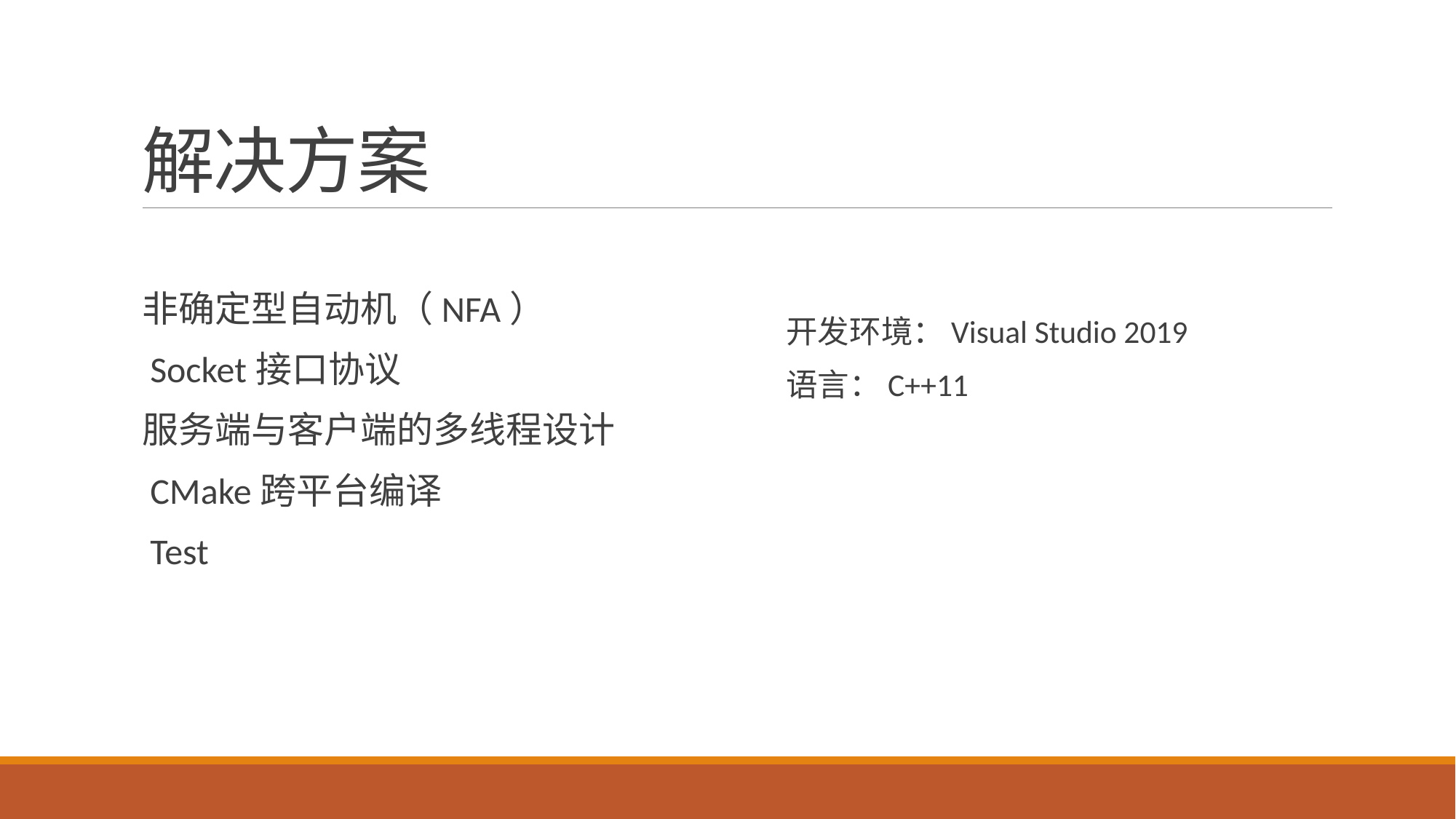

# 解决方案

非确定型自动机（NFA）
 Socket接口协议
服务端与客户端的多线程设计
 CMake跨平台编译
 Test

开发环境：Visual Studio 2019
语言：C++11